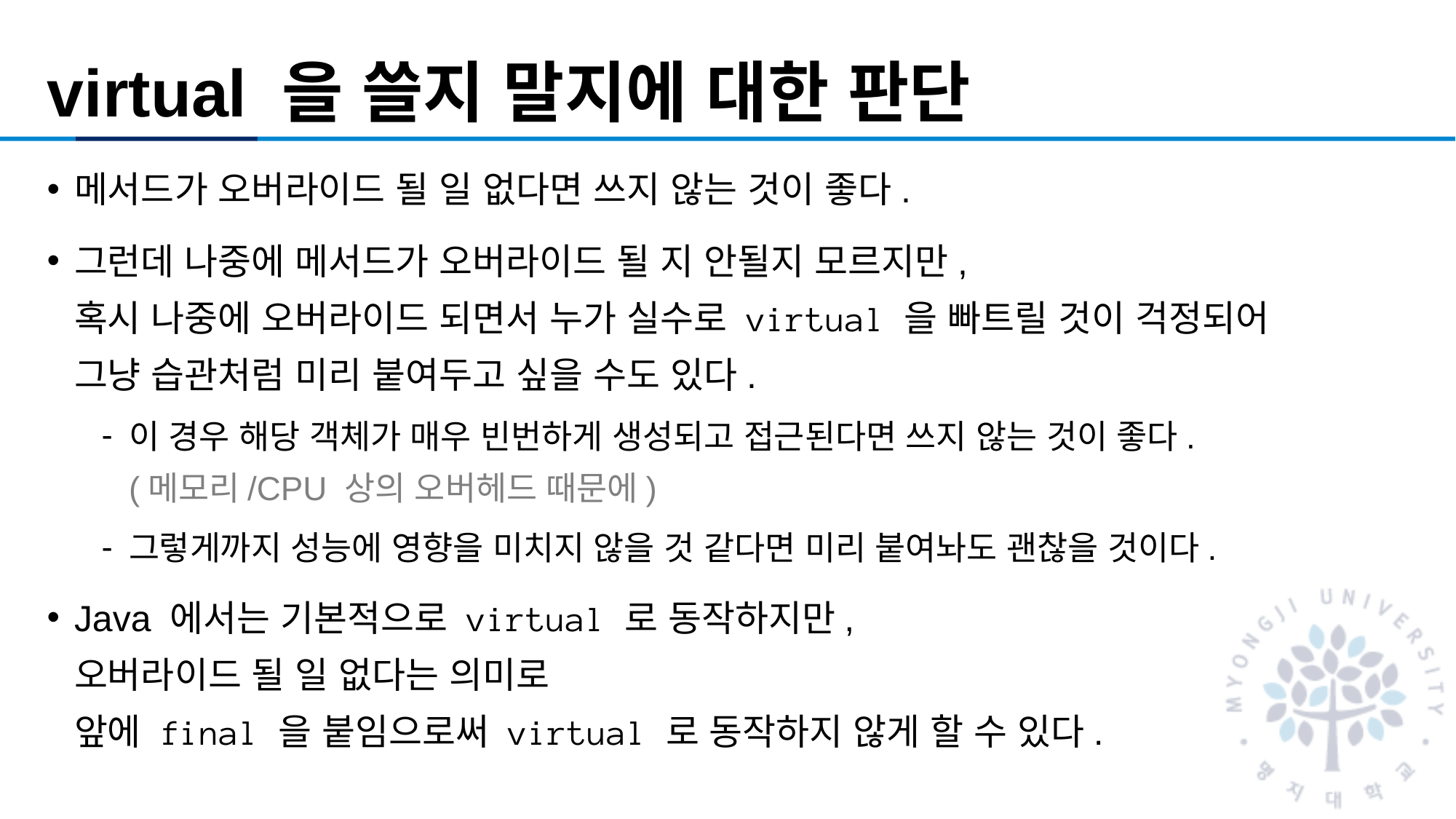

# virtual 을 쓸지 말지에 대한 판단
메서드가 오버라이드 될 일 없다면 쓰지 않는 것이 좋다.
그런데 나중에 메서드가 오버라이드 될 지 안될지 모르지만,
혹시 나중에 오버라이드 되면서 누가 실수로 virtual 을 빠트릴 것이 걱정되어
그냥 습관처럼 미리 붙여두고 싶을 수도 있다.
이 경우 해당 객체가 매우 빈번하게 생성되고 접근된다면 쓰지 않는 것이 좋다.
(메모리/CPU 상의 오버헤드 때문에)
그렇게까지 성능에 영향을 미치지 않을 것 같다면 미리 붙여놔도 괜찮을 것이다.
Java 에서는 기본적으로 virtual 로 동작하지만,
오버라이드 될 일 없다는 의미로
앞에 final 을 붙임으로써 virtual 로 동작하지 않게 할 수 있다.